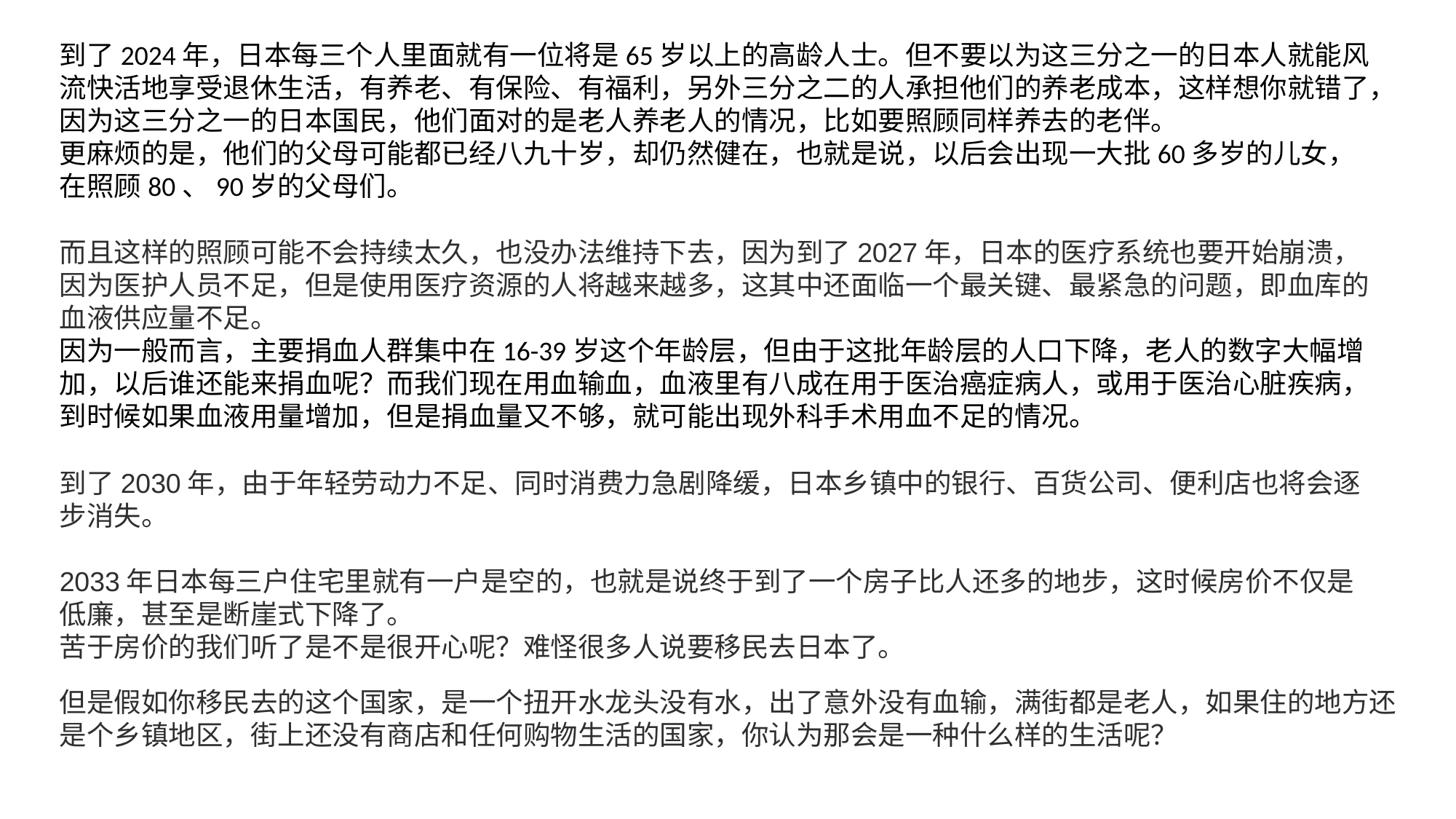

到了2024年，日本每三个人里面就有一位将是65岁以上的高龄人士。但不要以为这三分之一的日本人就能风流快活地享受退休生活，有养老、有保险、有福利，另外三分之二的人承担他们的养老成本，这样想你就错了，因为这三分之一的日本国民，他们面对的是老人养老人的情况，比如要照顾同样养去的老伴。
更麻烦的是，他们的父母可能都已经八九十岁，却仍然健在，也就是说，以后会出现一大批60多岁的儿女，在照顾80、90岁的父母们。
而且这样的照顾可能不会持续太久，也没办法维持下去，因为到了2027年，日本的医疗系统也要开始崩溃，因为医护人员不足，但是使用医疗资源的人将越来越多，这其中还面临一个最关键、最紧急的问题，即血库的血液供应量不足。
因为一般而言，主要捐血人群集中在16-39岁这个年龄层，但由于这批年龄层的人口下降，老人的数字大幅增加，以后谁还能来捐血呢？而我们现在用血输血，血液里有八成在用于医治癌症病人，或用于医治心脏疾病，到时候如果血液用量增加，但是捐血量又不够，就可能出现外科手术用血不足的情况。
到了2030年，由于年轻劳动力不足、同时消费力急剧降缓，日本乡镇中的银行、百货公司、便利店也将会逐步消失。
2033年日本每三户住宅里就有一户是空的，也就是说终于到了一个房子比人还多的地步，这时候房价不仅是低廉，甚至是断崖式下降了。
苦于房价的我们听了是不是很开心呢？难怪很多人说要移民去日本了。
但是假如你移民去的这个国家，是一个扭开水龙头没有水，出了意外没有血输，满街都是老人，如果住的地方还是个乡镇地区，街上还没有商店和任何购物生活的国家，你认为那会是一种什么样的生活呢？